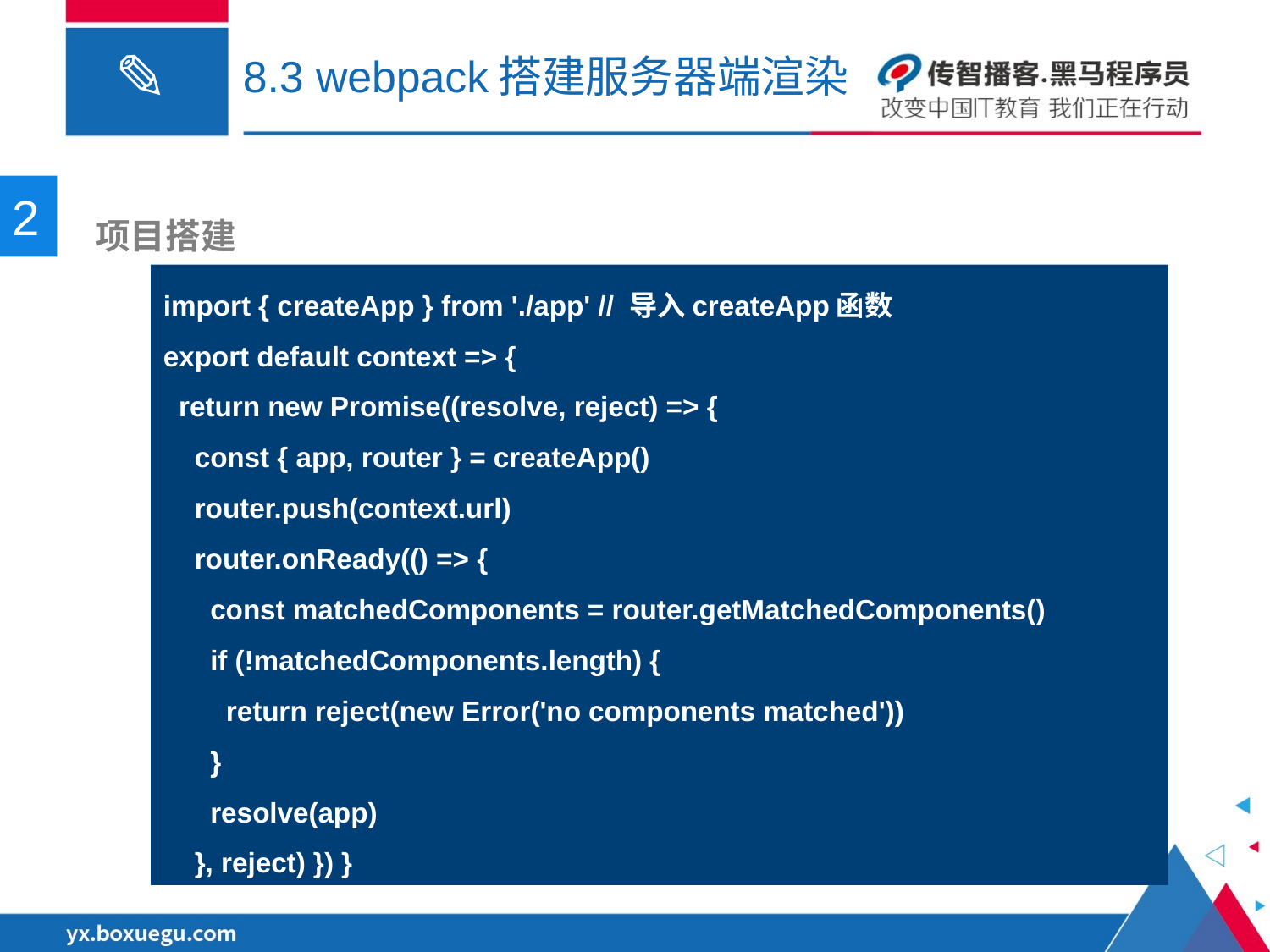

# 8.3 webpack搭建服务器端渲染

2
  项目搭建
import { createApp } from './app' // 导入createApp函数
export default context => {
  return new Promise((resolve, reject) => {
    const { app, router } = createApp()
    router.push(context.url)
    router.onReady(() => {
      const matchedComponents = router.getMatchedComponents()
      if (!matchedComponents.length) {
        return reject(new Error('no components matched'))
      }
      resolve(app)
    }, reject) }) }